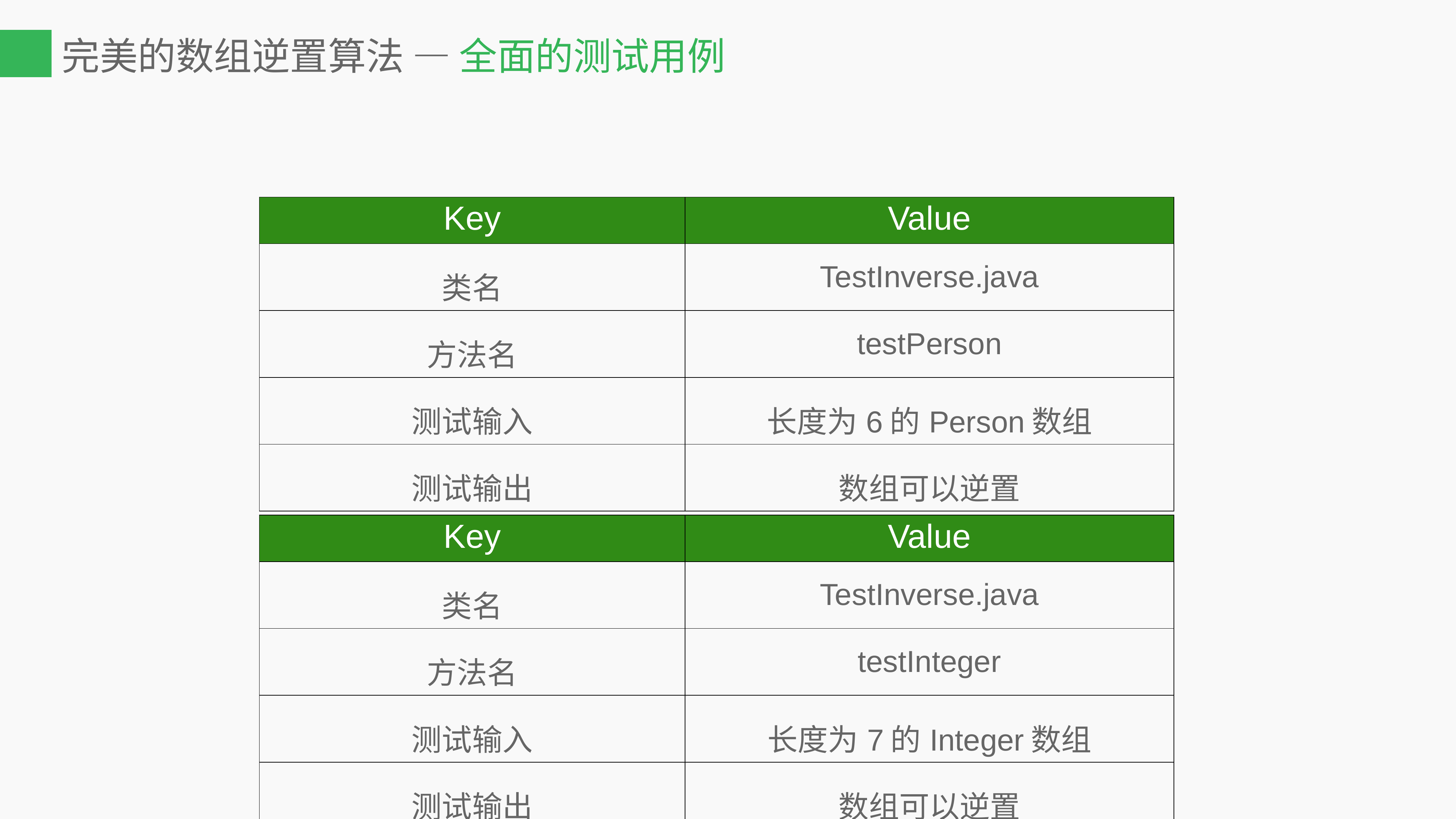

# 完美的数组逆置算法 — 全面的测试用例

| Key | Value |
| --- | --- |
| 类名 | TestInverse.java |
| 方法名 | testPerson |
| 测试输入 | 长度为6的Person数组 |
| 测试输出 | 数组可以逆置 |
| Key | Value |
| --- | --- |
| 类名 | TestInverse.java |
| 方法名 | testInteger |
| 测试输入 | 长度为7的Integer数组 |
| 测试输出 | 数组可以逆置 |